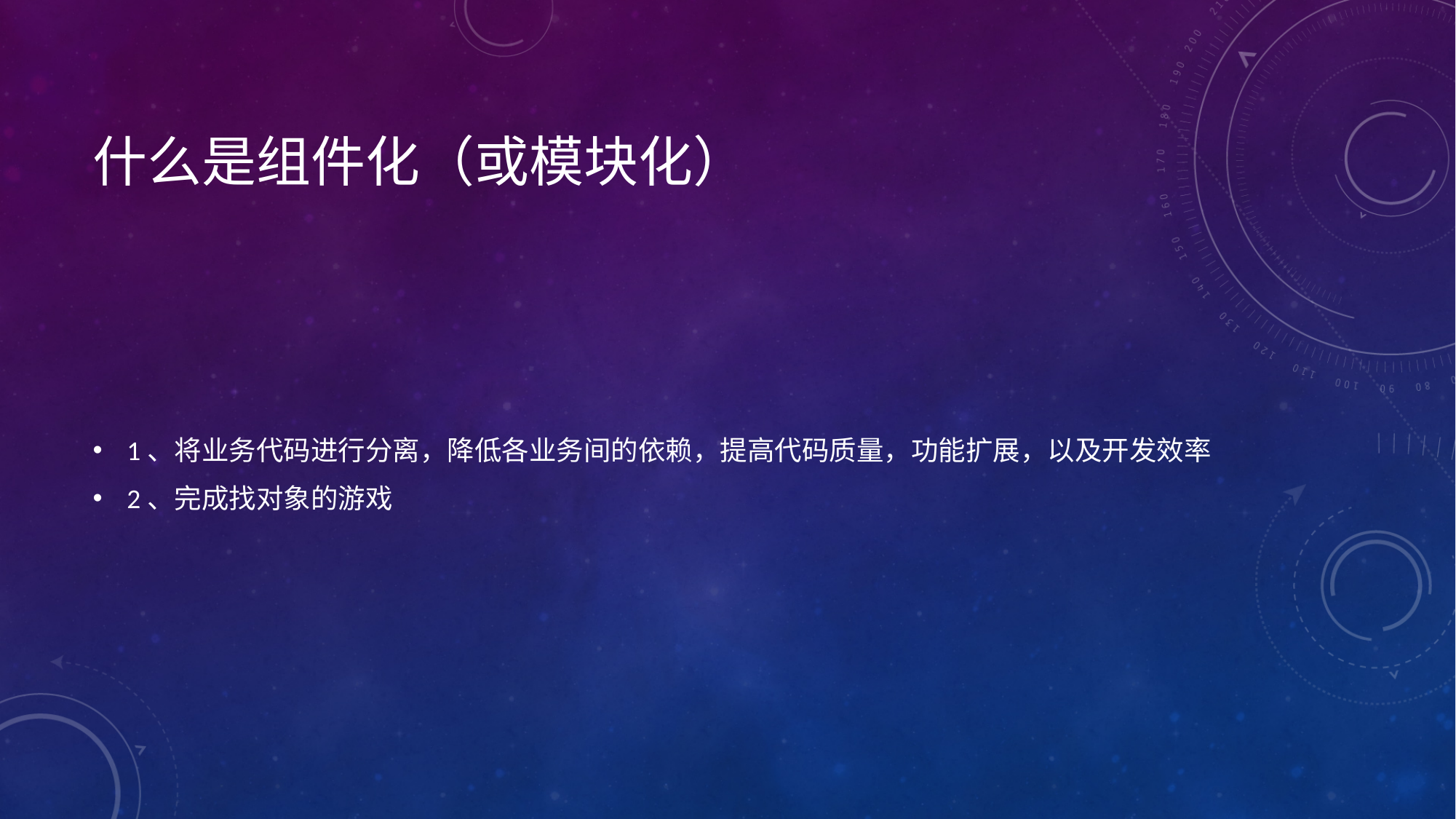

# 什么是组件化（或模块化）
1、将业务代码进行分离，降低各业务间的依赖，提高代码质量，功能扩展，以及开发效率
2、完成找对象的游戏